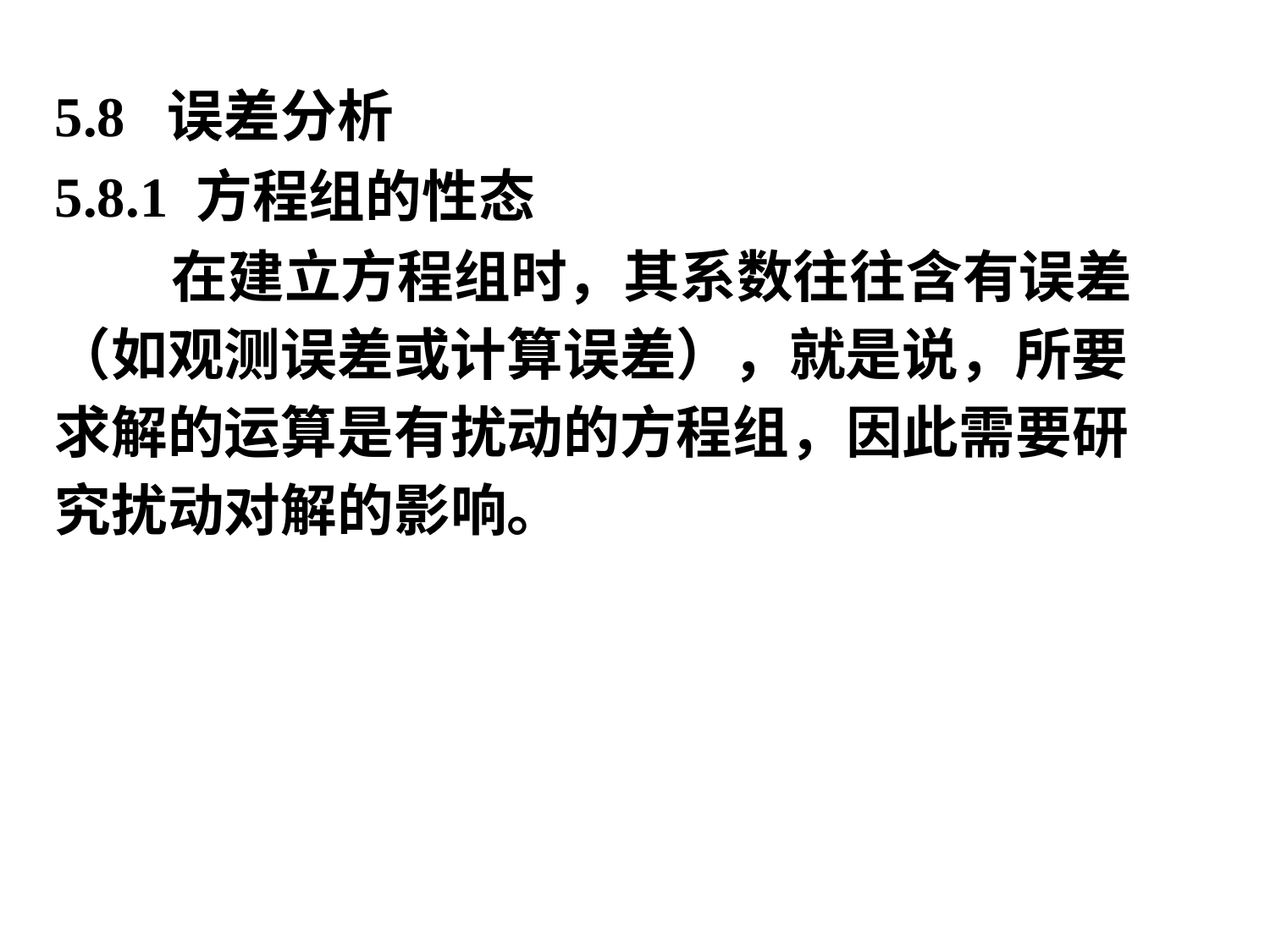

5.8  误差分析
5.8.1 方程组的性态
        在建立方程组时，其系数往往含有误差（如观测误差或计算误差），就是说，所要求解的运算是有扰动的方程组，因此需要研究扰动对解的影响。